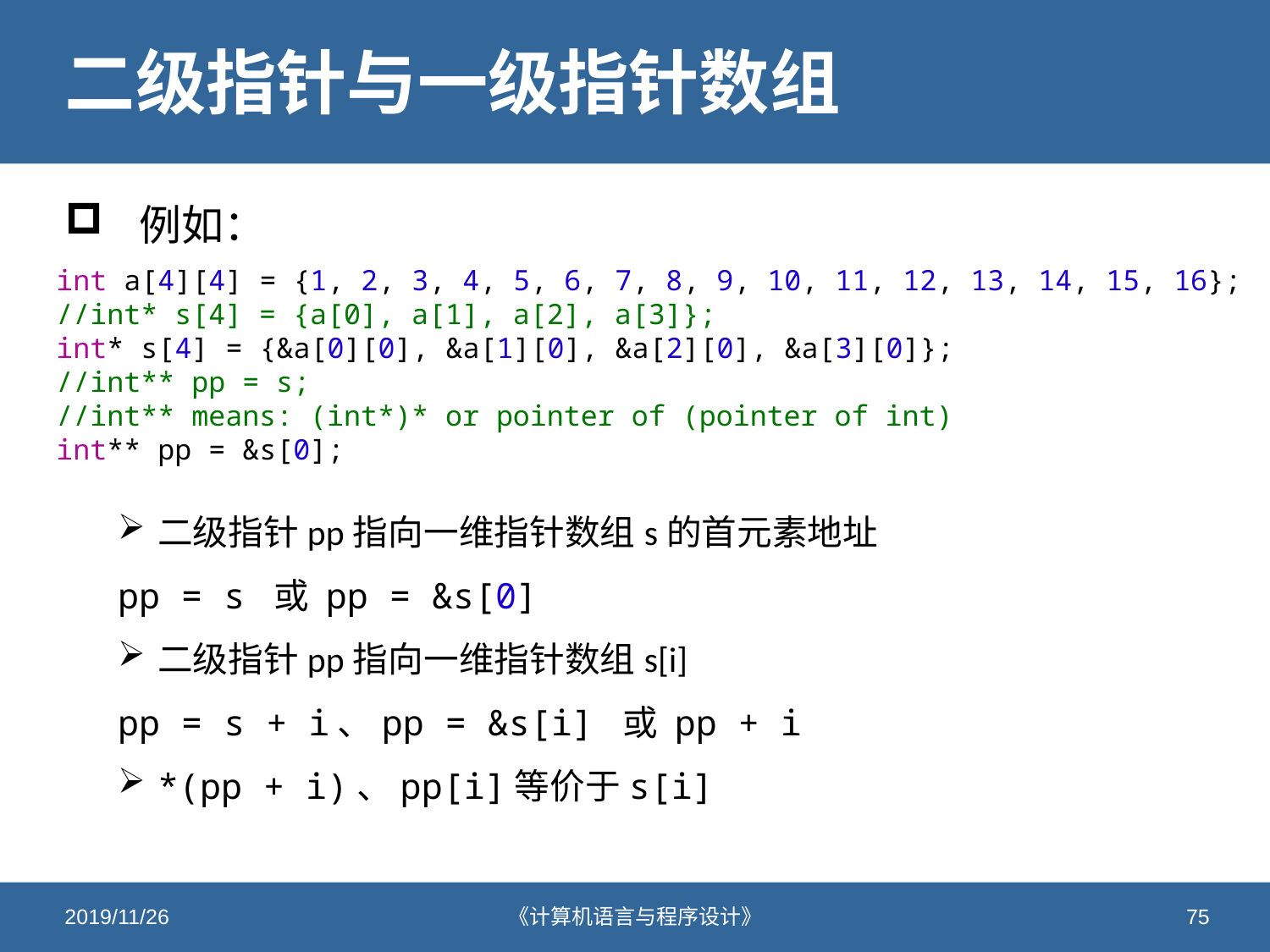

# 二级指针与一级指针数组
例如：
int a[4][4] = {1, 2, 3, 4, 5, 6, 7, 8, 9, 10, 11, 12, 13, 14, 15, 16};
//int* s[4] = {a[0], a[1], a[2], a[3]};
int* s[4] = {&a[0][0], &a[1][0], &a[2][0], &a[3][0]};
//int** pp = s;
//int** means: (int*)* or pointer of (pointer of int)
int** pp = &s[0];
二级指针pp指向一维指针数组s的首元素地址
pp = s 或 pp = &s[0]
二级指针pp指向一维指针数组s[i]
pp = s + i、pp = &s[i] 或 pp + i
*(pp + i)、pp[i]等价于s[i]
2019/11/26
《计算机语言与程序设计》
75